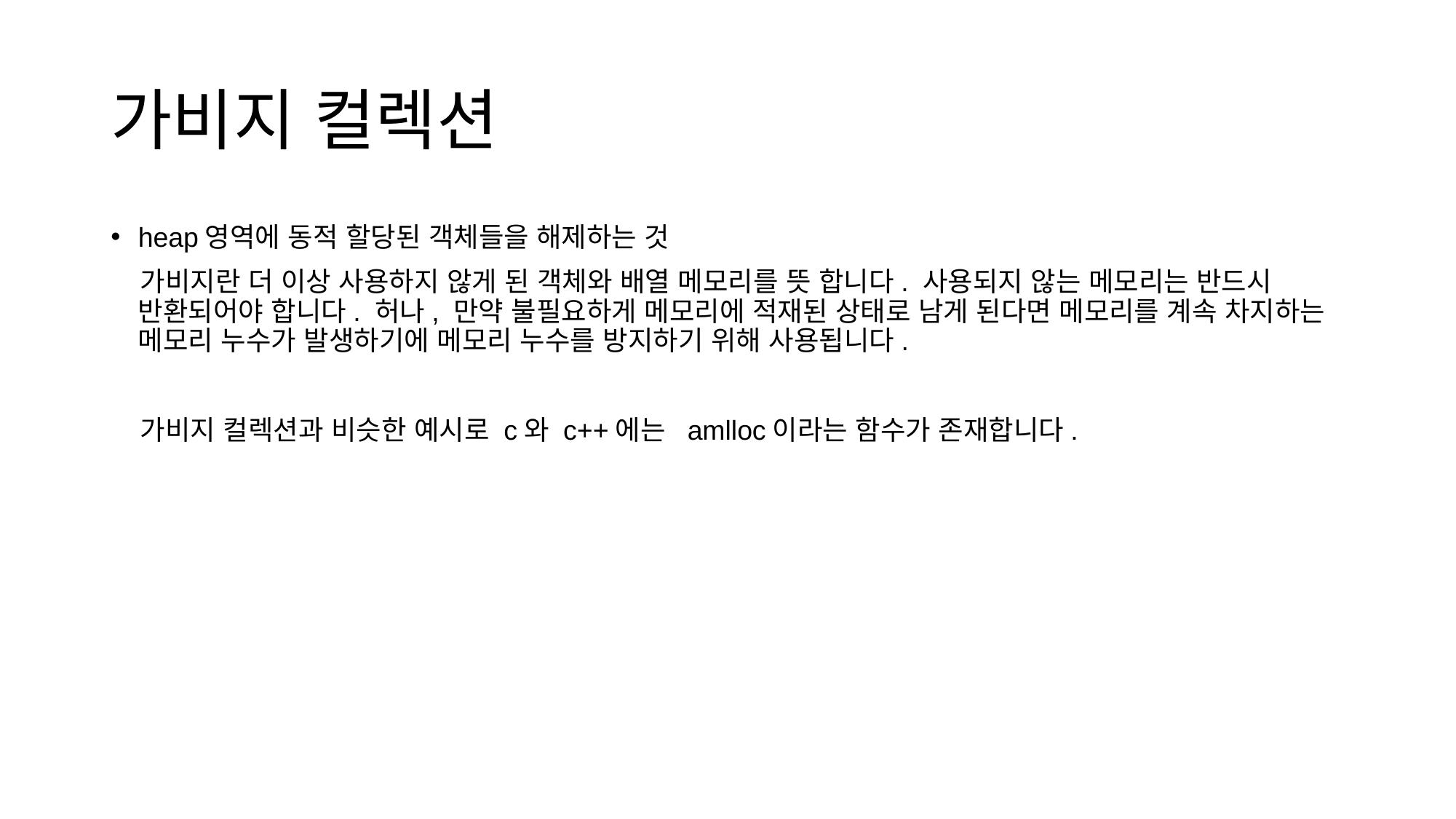

# 가비지 컬렉션
heap영역에 동적 할당된 객체들을 해제하는 것
   가비지란 더 이상 사용하지 않게 된 객체와 배열 메모리를 뜻 합니다. 사용되지 않는 메모리는 반드시 반환되어야 합니다. 허나, 만약 불필요하게 메모리에 적재된 상태로 남게 된다면 메모리를 계속 차지하는 메모리 누수가 발생하기에 메모리 누수를 방지하기 위해 사용됩니다.

   가비지 컬렉션과 비슷한 예시로 c와 c++에는  amlloc이라는 함수가 존재합니다.